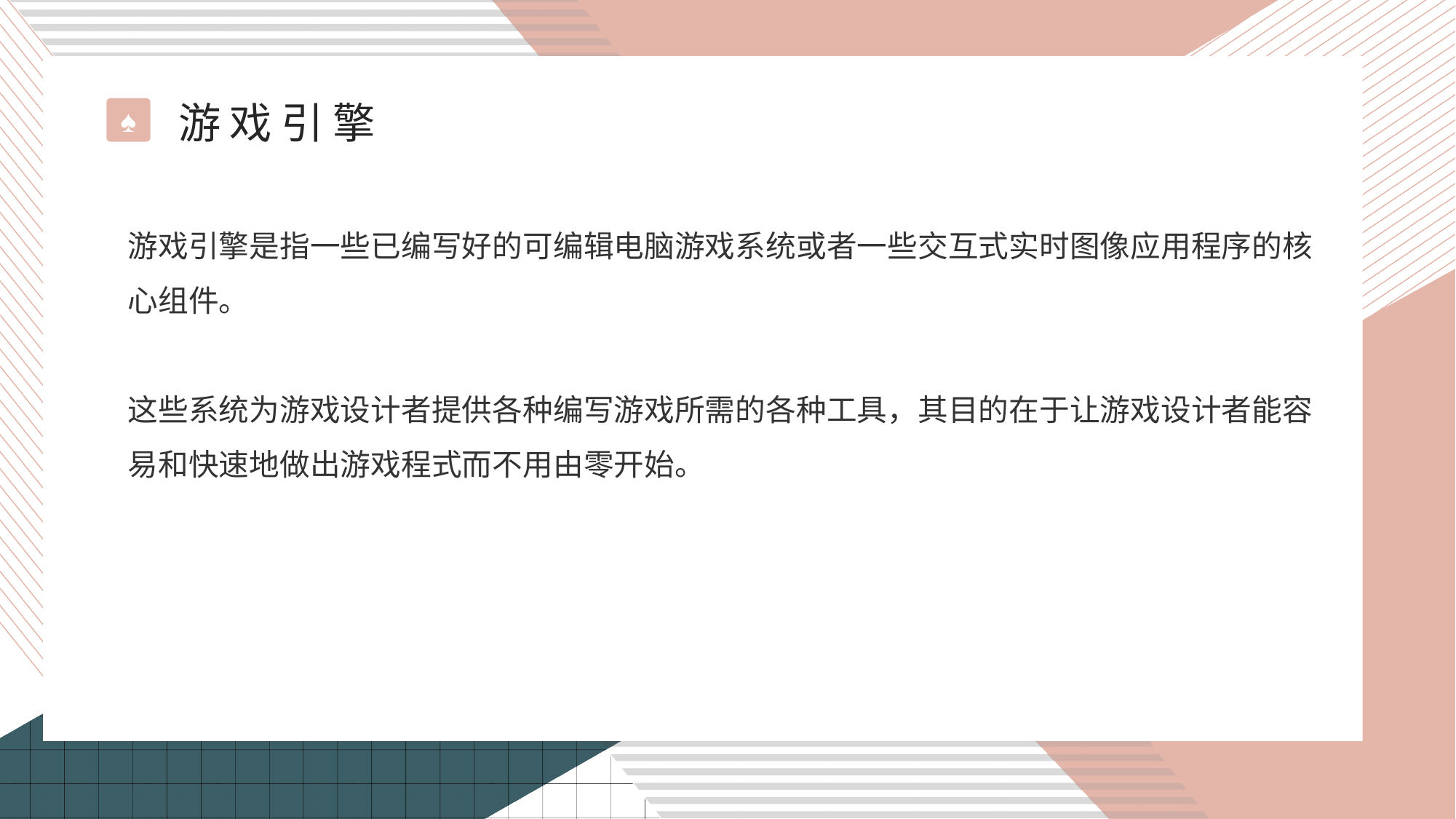

游戏引擎
♠
游戏引擎是指一些已编写好的可编辑电脑游戏系统或者一些交互式实时图像应用程序的核心组件。

这些系统为游戏设计者提供各种编写游戏所需的各种工具，其目的在于让游戏设计者能容易和快速地做出游戏程式而不用由零开始。